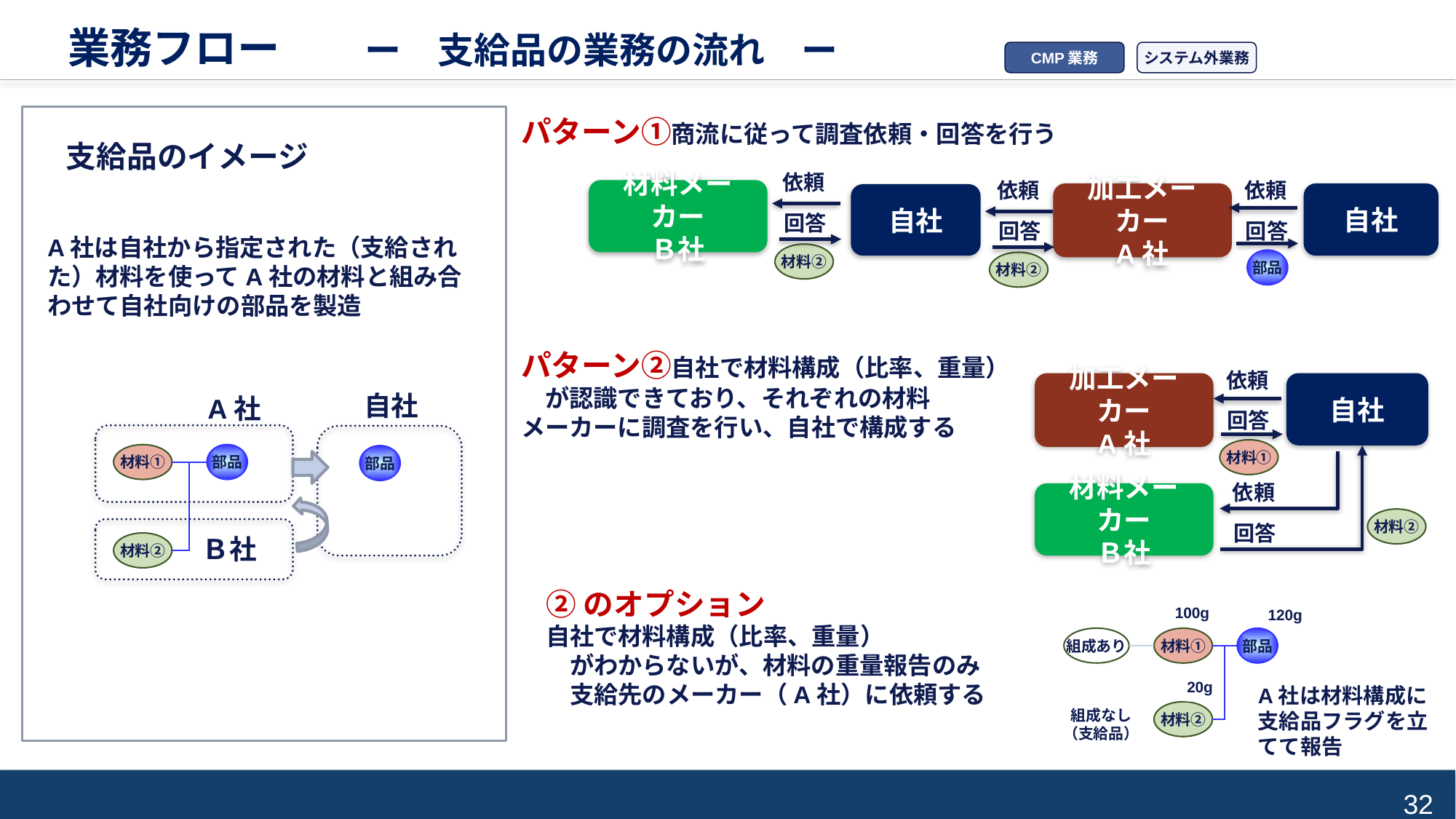

業務フロー　　ー　支給品の業務の流れ　ー
CMP業務
システム外業務

パターン①商流に従って調査依頼・回答を行う
支給品のイメージ
依頼
依頼
依頼
材料メーカー
Ｂ社
加工メーカー
A社
自社
自社
回答
回答
回答
A社は自社から指定された（支給された）材料を使ってA社の材料と組み合わせて自社向けの部品を製造
材料②
部品
材料②
パターン②自社で材料構成（比率、重量）
　が認識できており、それぞれの材料
メーカーに調査を行い、自社で構成する
依頼
加工メーカー
A社
自社
自社
A社
回答

材料①
部品
材料①
部品

依頼
材料メーカー
Ｂ社

材料②
回答

Ｂ社
材料②
②のオプション
自社で材料構成（比率、重量）
　がわからないが、材料の重量報告のみ
　支給先のメーカー（A社）に依頼する
100g
120g
組成あり
部品
材料①
　20g
A社は材料構成に支給品フラグを立てて報告
組成なし
（支給品）
材料②